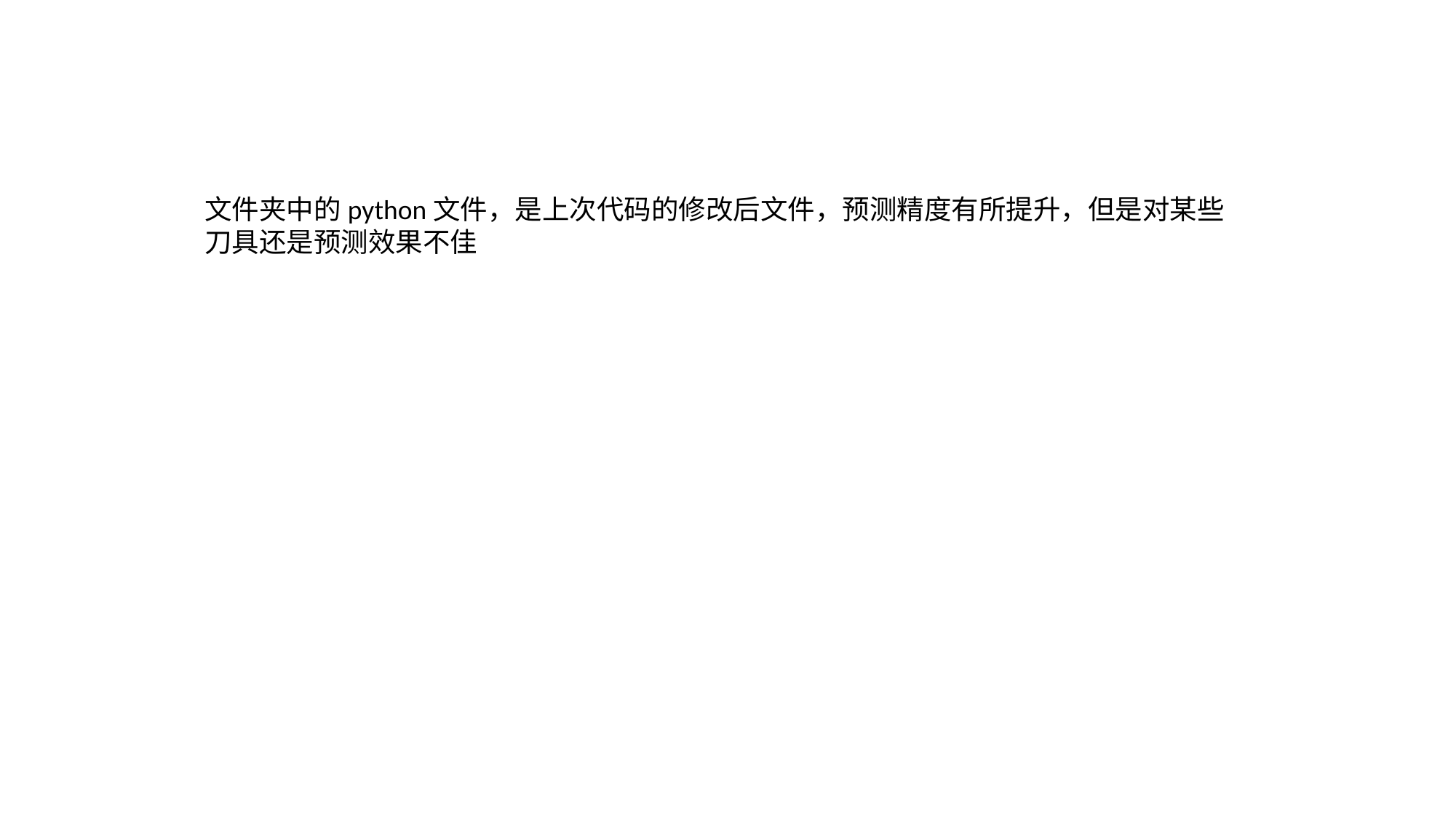

文件夹中的python文件，是上次代码的修改后文件，预测精度有所提升，但是对某些刀具还是预测效果不佳